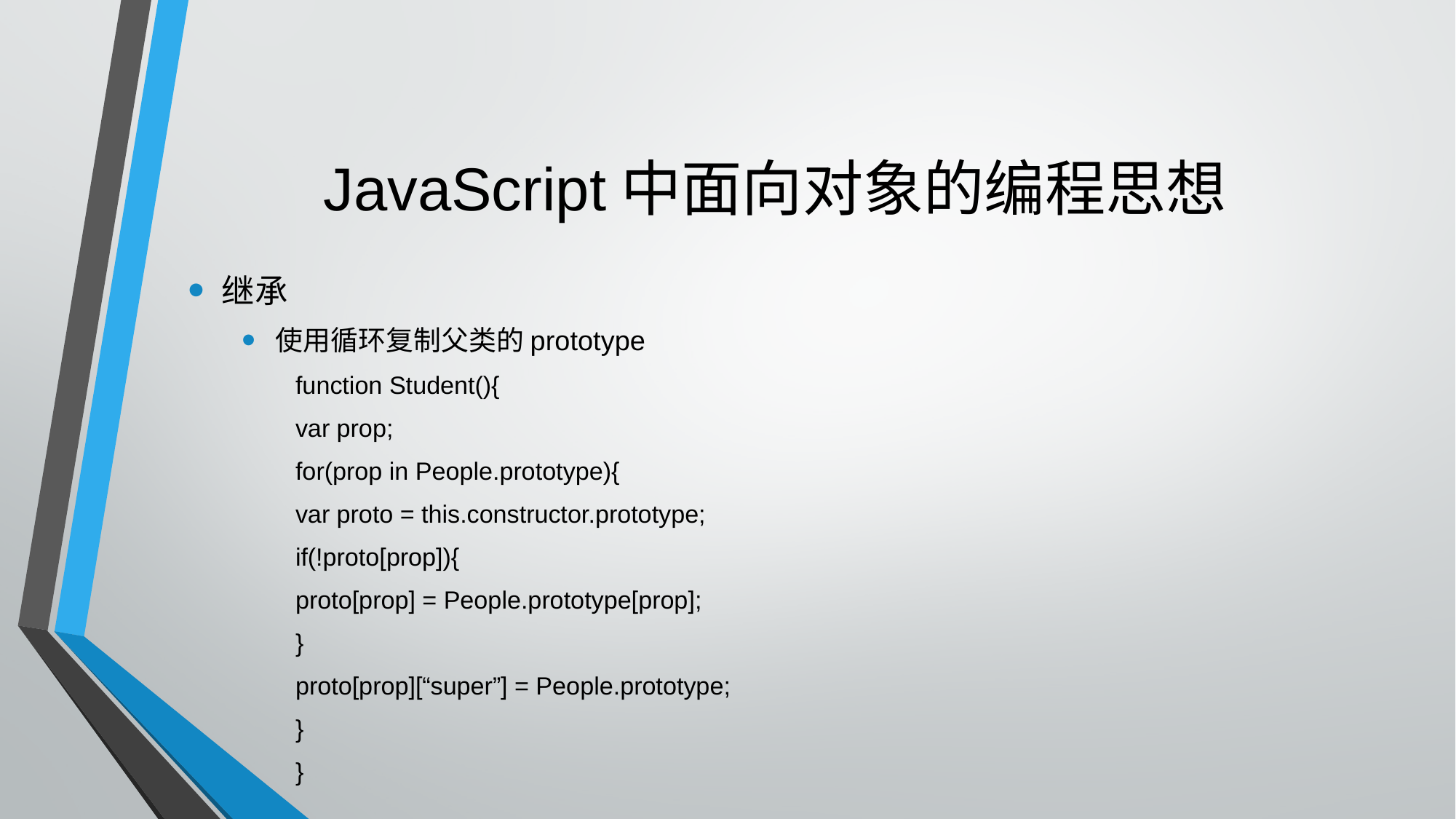

# JavaScript中面向对象的编程思想
继承
使用循环复制父类的prototype
function Student(){
	var prop;
	for(prop in People.prototype){
		var proto = this.constructor.prototype;
		if(!proto[prop]){
			proto[prop] = People.prototype[prop];
		}
		proto[prop][“super”] = People.prototype;
	}
}